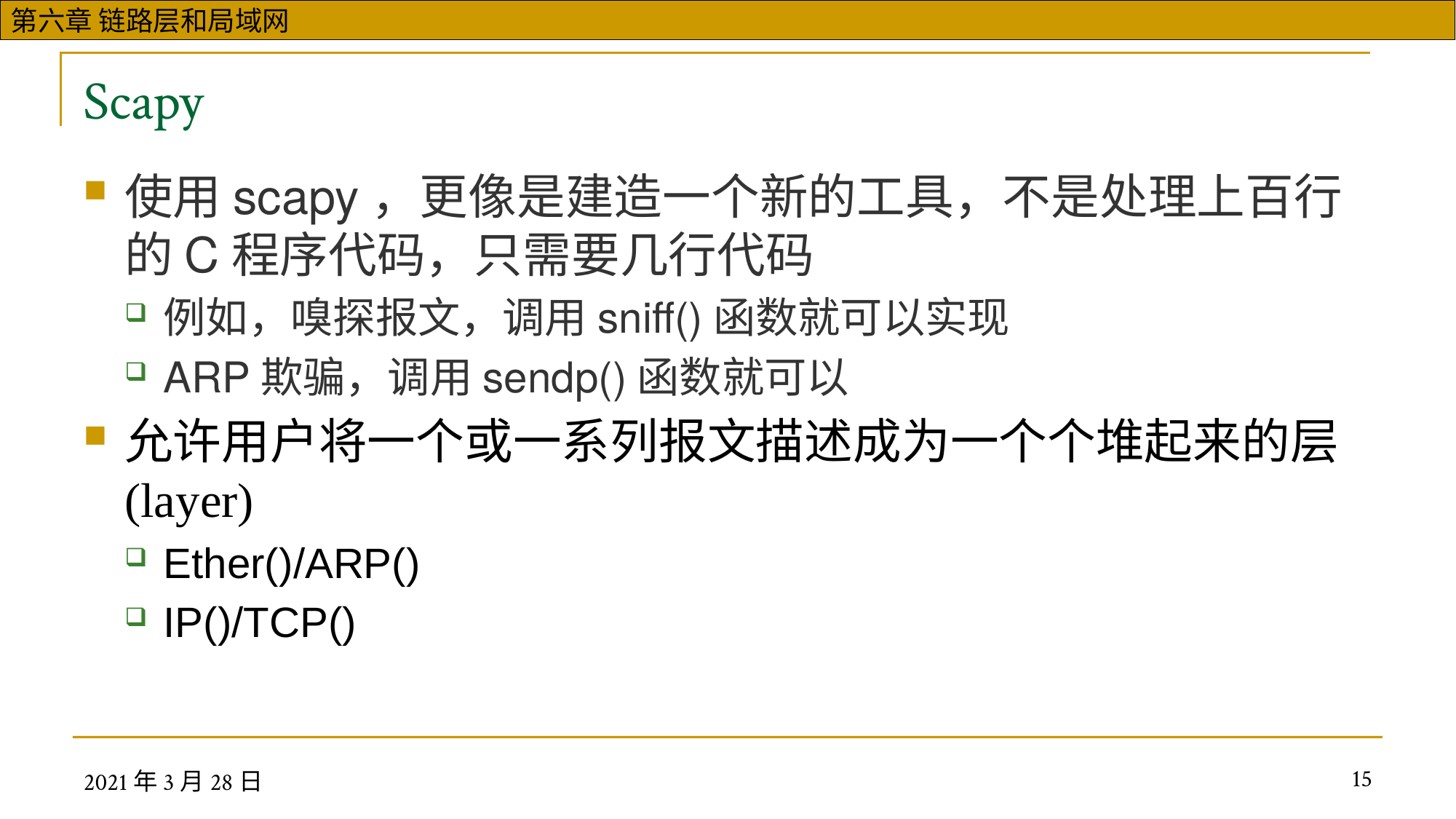

# Scapy
使用scapy，更像是建造一个新的工具，不是处理上百行的C程序代码，只需要几行代码
例如，嗅探报文，调用sniff()函数就可以实现
ARP欺骗，调用sendp()函数就可以
允许用户将一个或一系列报文描述成为一个个堆起来的层(layer)
Ether()/ARP()
IP()/TCP()

15
2021年3月28日